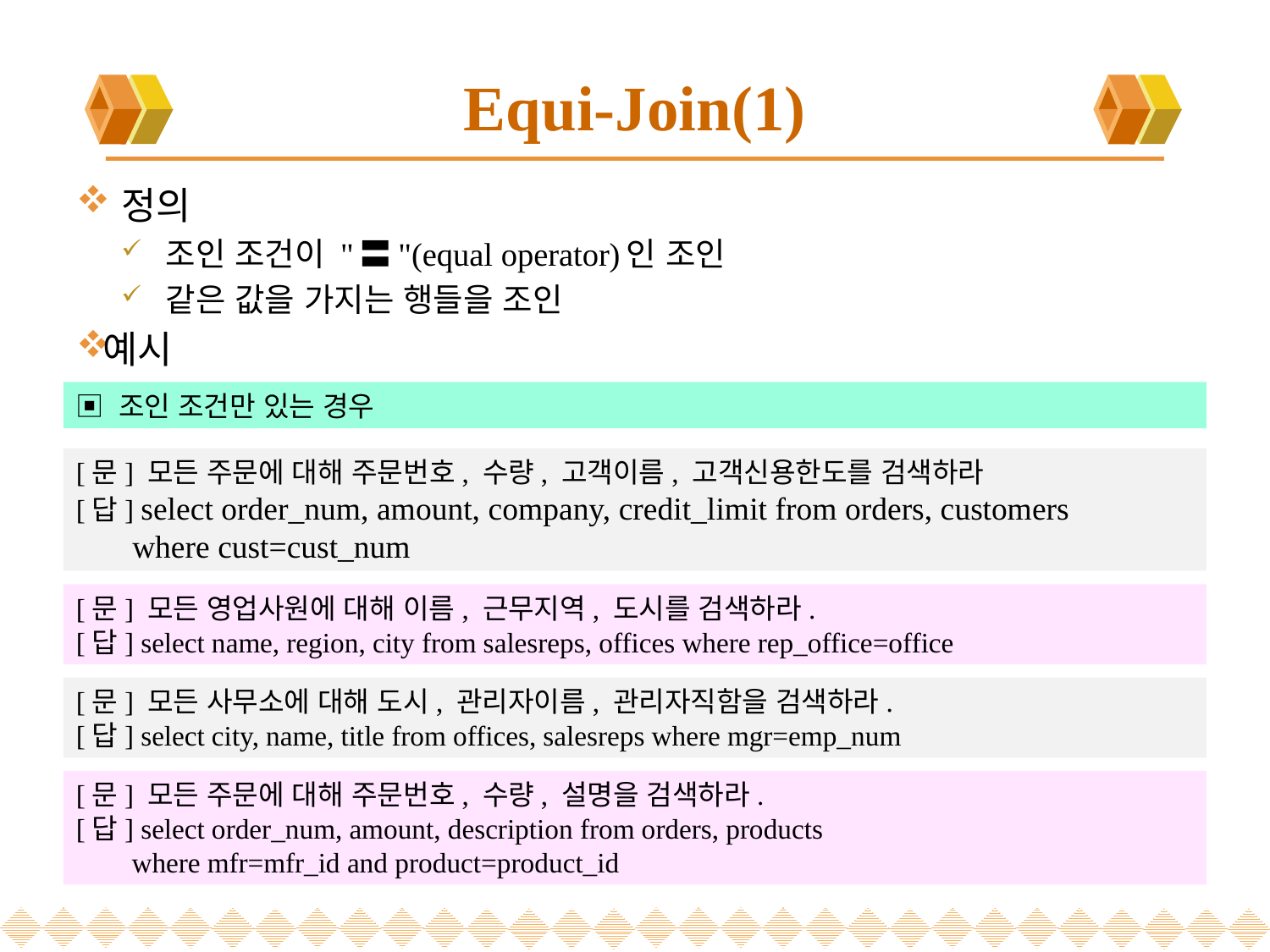

# Equi-Join(1)
정의
조인 조건이 "〓"(equal operator)인 조인
같은 값을 가지는 행들을 조인
예시
▣ 조인 조건만 있는 경우
[문] 모든 주문에 대해 주문번호, 수량, 고객이름, 고객신용한도를 검색하라
[답] select order_num, amount, company, credit_limit from orders, customers
       where cust=cust_num
[문] 모든 영업사원에 대해 이름, 근무지역, 도시를 검색하라.
[답] select name, region, city from salesreps, offices where rep_office=office
[문] 모든 사무소에 대해 도시, 관리자이름, 관리자직함을 검색하라.
[답] select city, name, title from offices, salesreps where mgr=emp_num
[문] 모든 주문에 대해 주문번호, 수량, 설명을 검색하라.
[답] select order_num, amount, description from orders, products
        where mfr=mfr_id and product=product_id